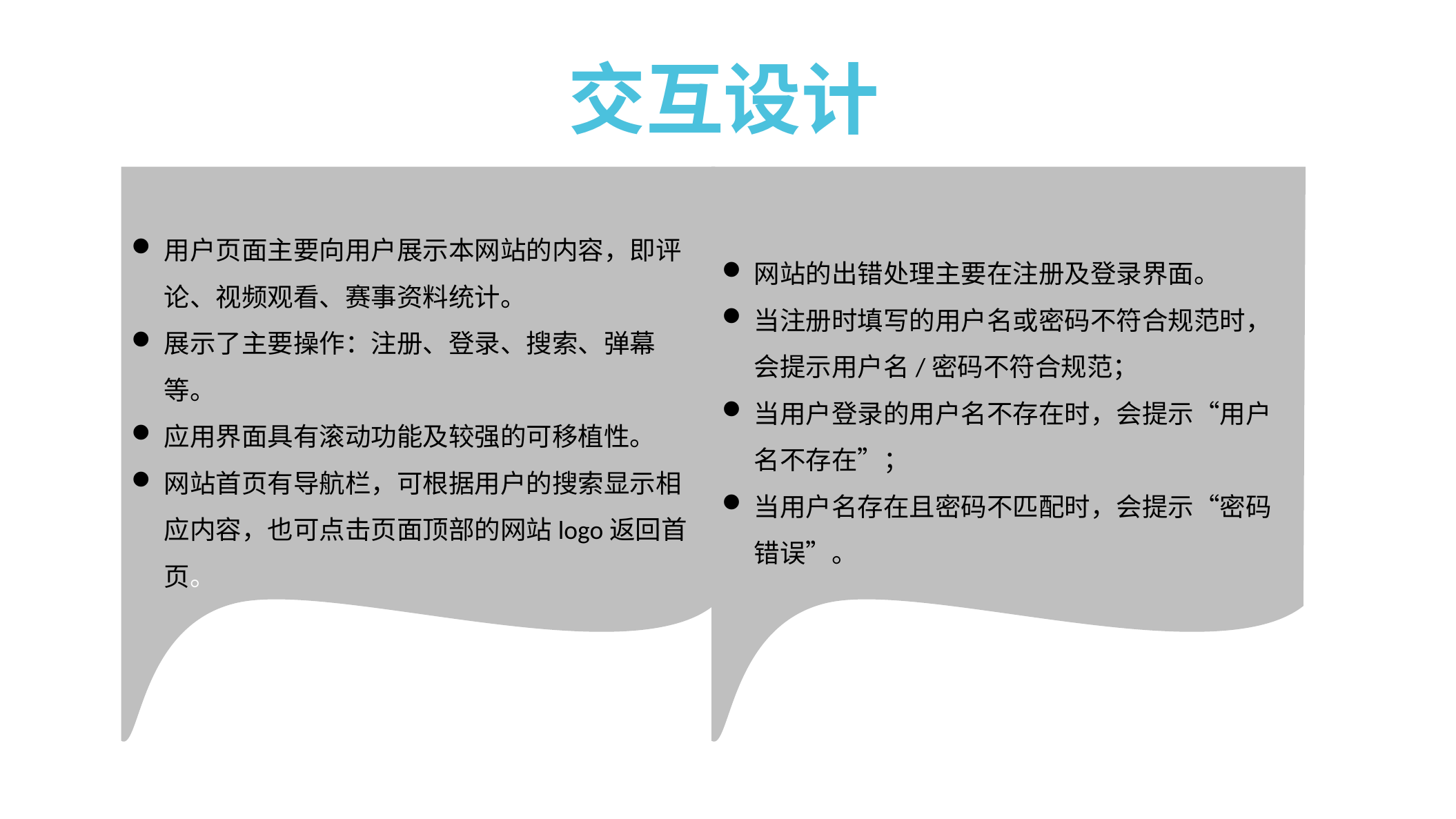

交互设计

用户页面主要向用户展示本网站的内容，即评论、视频观看、赛事资料统计。
展示了主要操作：注册、登录、搜索、弹幕等。
应用界面具有滚动功能及较强的可移植性。
网站首页有导航栏，可根据用户的搜索显示相应内容，也可点击页面顶部的网站logo返回首页。

网站的出错处理主要在注册及登录界面。
当注册时填写的用户名或密码不符合规范时，会提示用户名/密码不符合规范；
当用户登录的用户名不存在时，会提示“用户名不存在”；
当用户名存在且密码不匹配时，会提示“密码错误”。